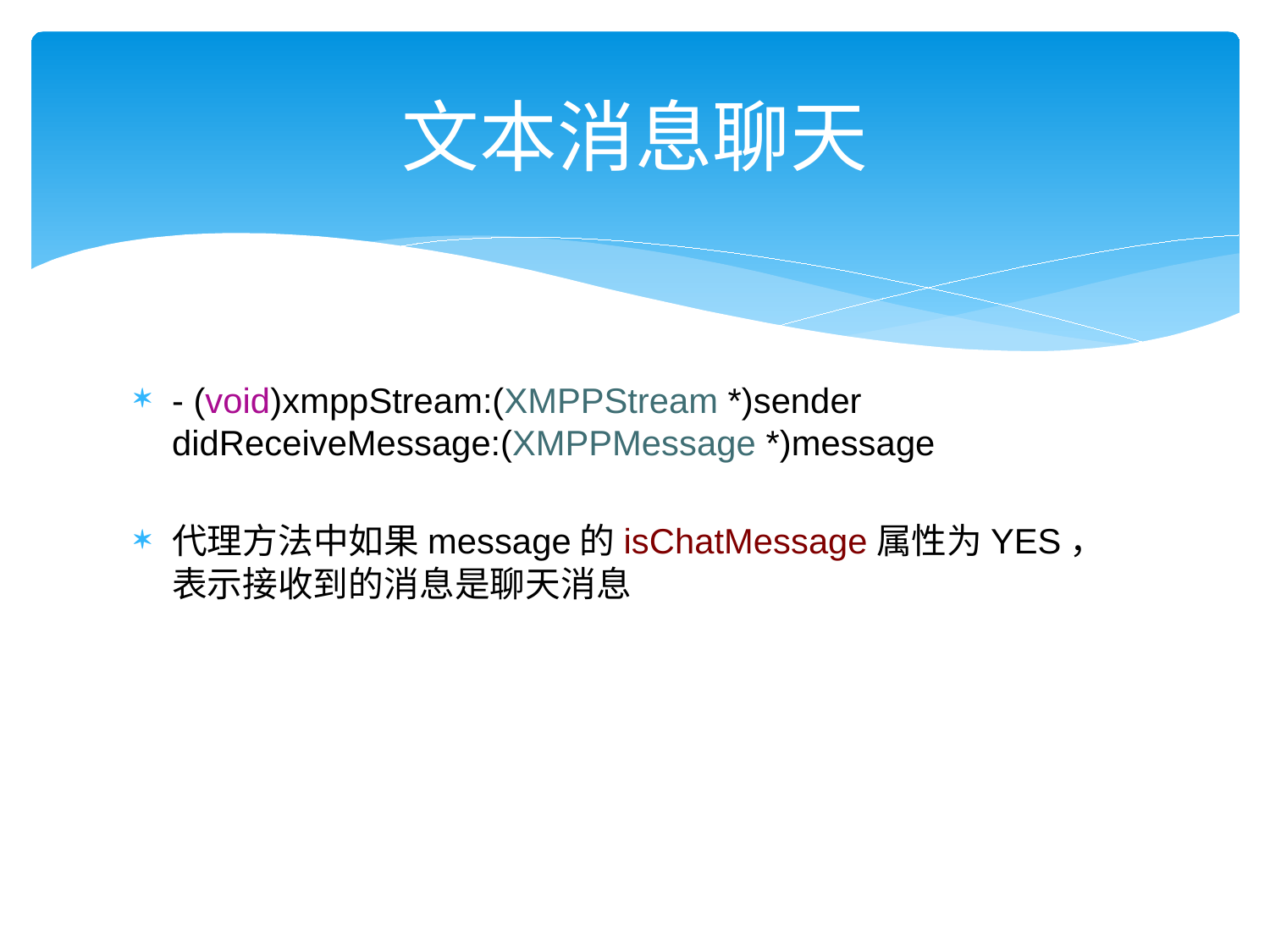

# 文本消息聊天
- (void)xmppStream:(XMPPStream *)sender didReceiveMessage:(XMPPMessage *)message

代理方法中如果message的isChatMessage属性为YES，表示接收到的消息是聊天消息